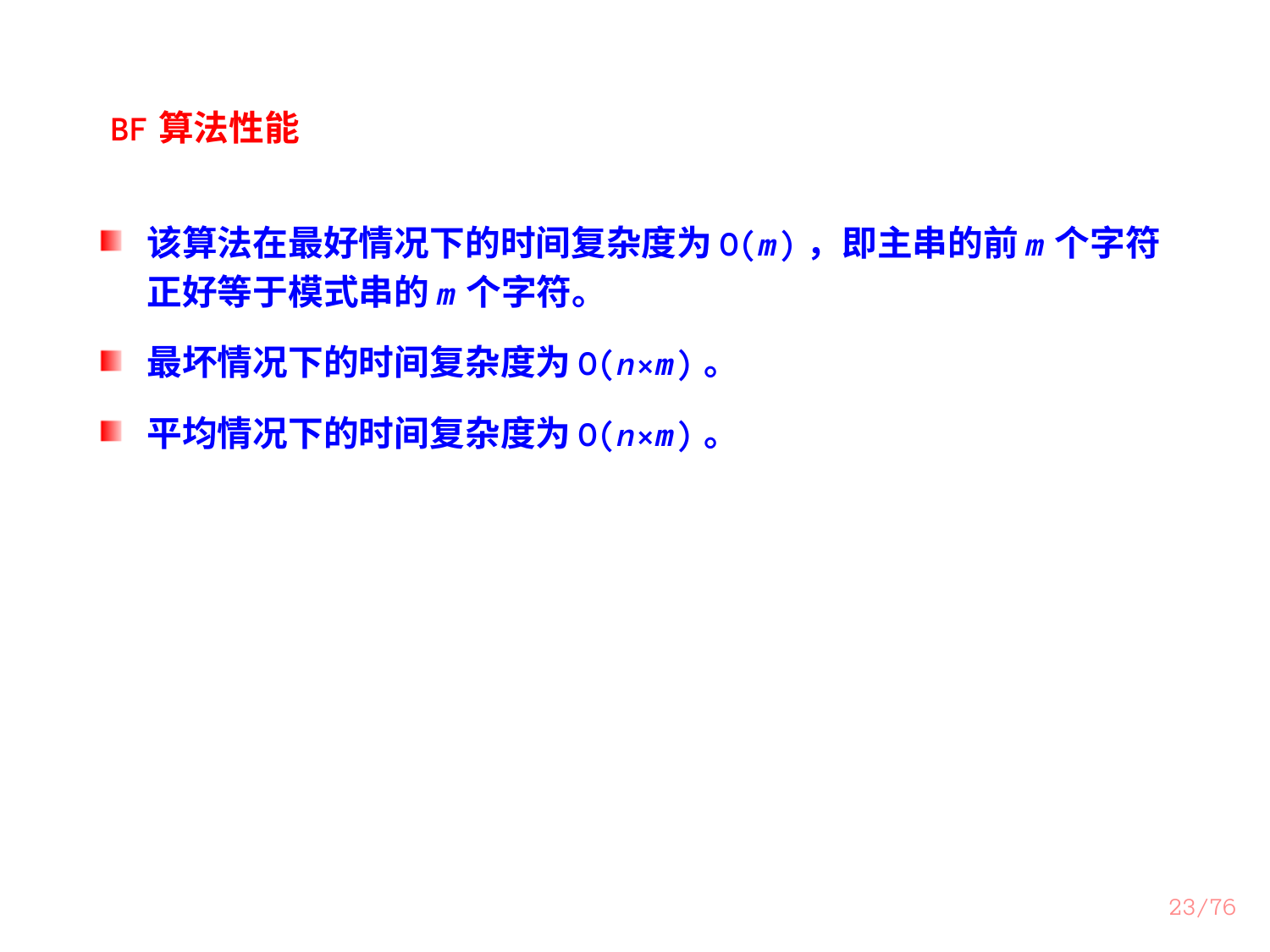

BF算法性能
该算法在最好情况下的时间复杂度为O(m)，即主串的前m个字符正好等于模式串的m个字符。
最坏情况下的时间复杂度为O(n×m)。
平均情况下的时间复杂度为O(n×m)。
23/76